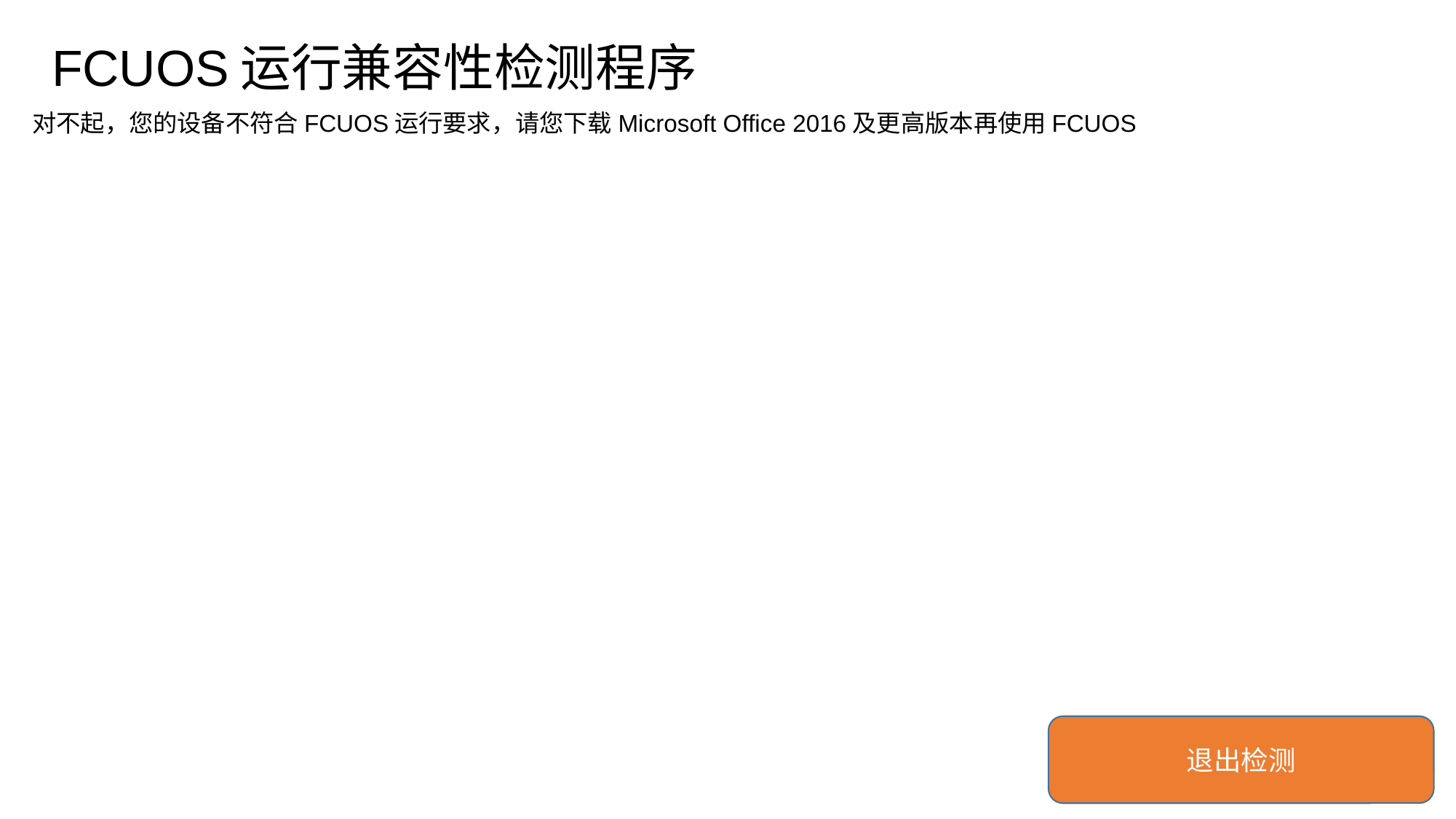

# FCUOS运行兼容性检测程序
对不起，您的设备不符合FCUOS运行要求，请您下载Microsoft Office 2016及更高版本再使用FCUOS
退出检测